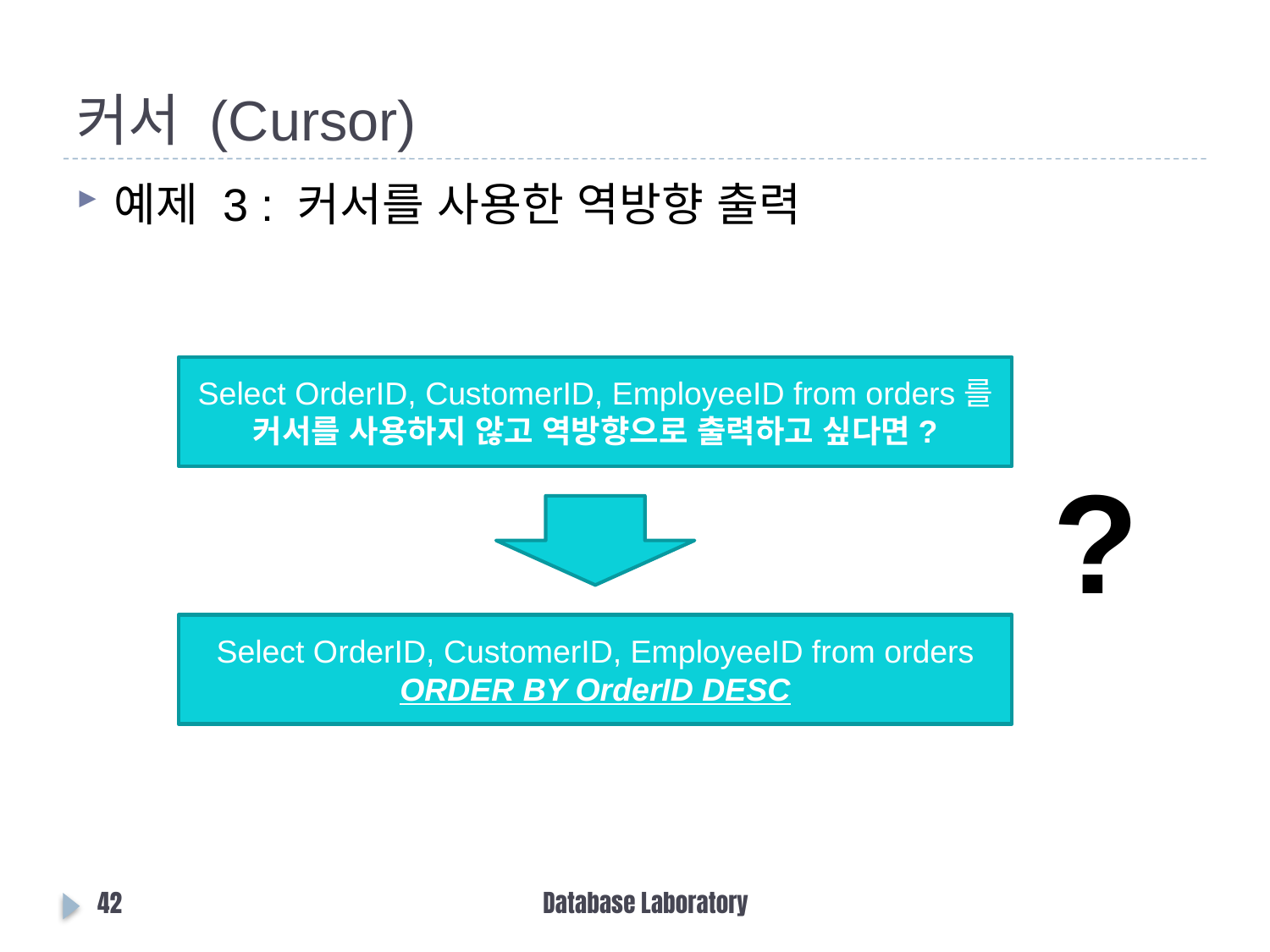

# 커서 (Cursor)
예제 3 : 커서를 사용한 역방향 출력

Select OrderID, CustomerID, EmployeeID from orders를
커서를 사용하지 않고 역방향으로 출력하고 싶다면?
?

Select OrderID, CustomerID, EmployeeID from orders ORDER BY OrderID DESC
42
Database Laboratory